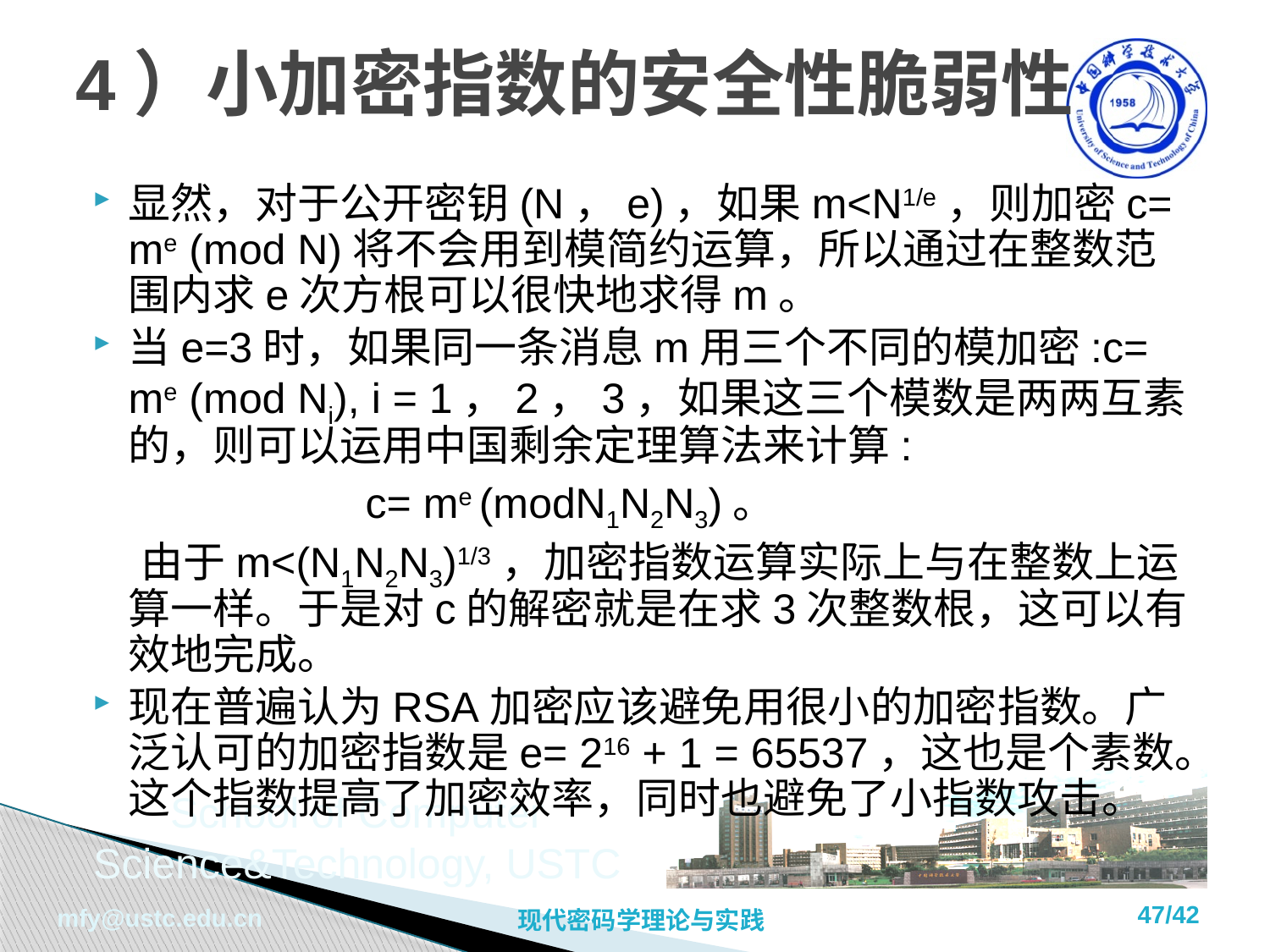

# 4）小加密指数的安全性脆弱性
显然，对于公开密钥(N，e)，如果m<N1/e，则加密c= me (mod N)将不会用到模简约运算，所以通过在整数范围内求e次方根可以很快地求得m。
当e=3时，如果同一条消息m用三个不同的模加密:c= me (mod Ni), i = 1，2，3，如果这三个模数是两两互素的，则可以运用中国剩余定理算法来计算:
                       c= me (modN1N2N3)。
    由于m<(N1N2N3)1/3，加密指数运算实际上与在整数上运算一样。于是对c的解密就是在求3次整数根，这可以有效地完成。
现在普遍认为RSA加密应该避免用很小的加密指数。广泛认可的加密指数是e= 216 + 1 = 65537，这也是个素数。这个指数提高了加密效率，同时也避免了小指数攻击。